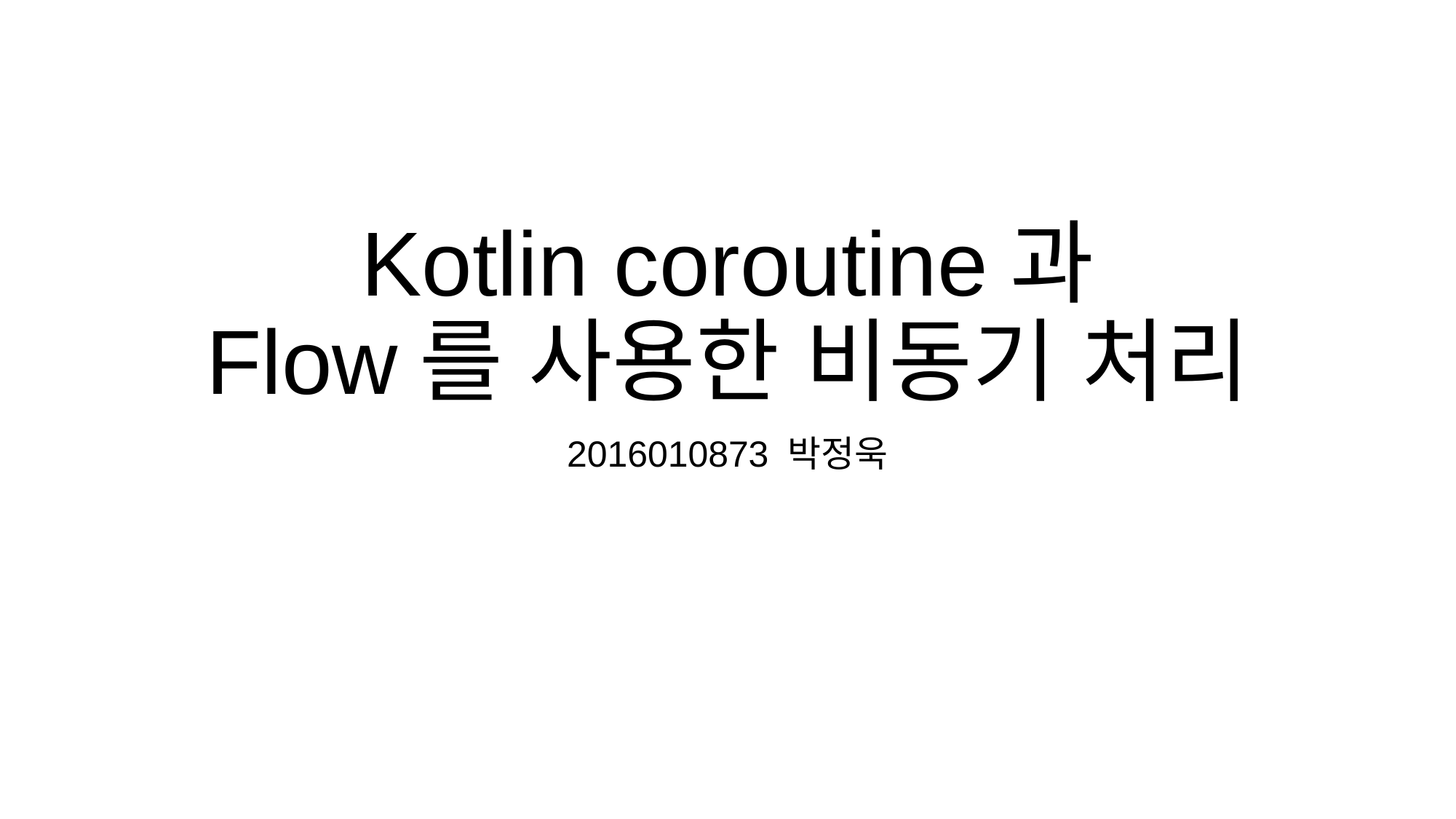

# Kotlin coroutine과 Flow를 사용한 비동기 처리
2016010873 박정욱